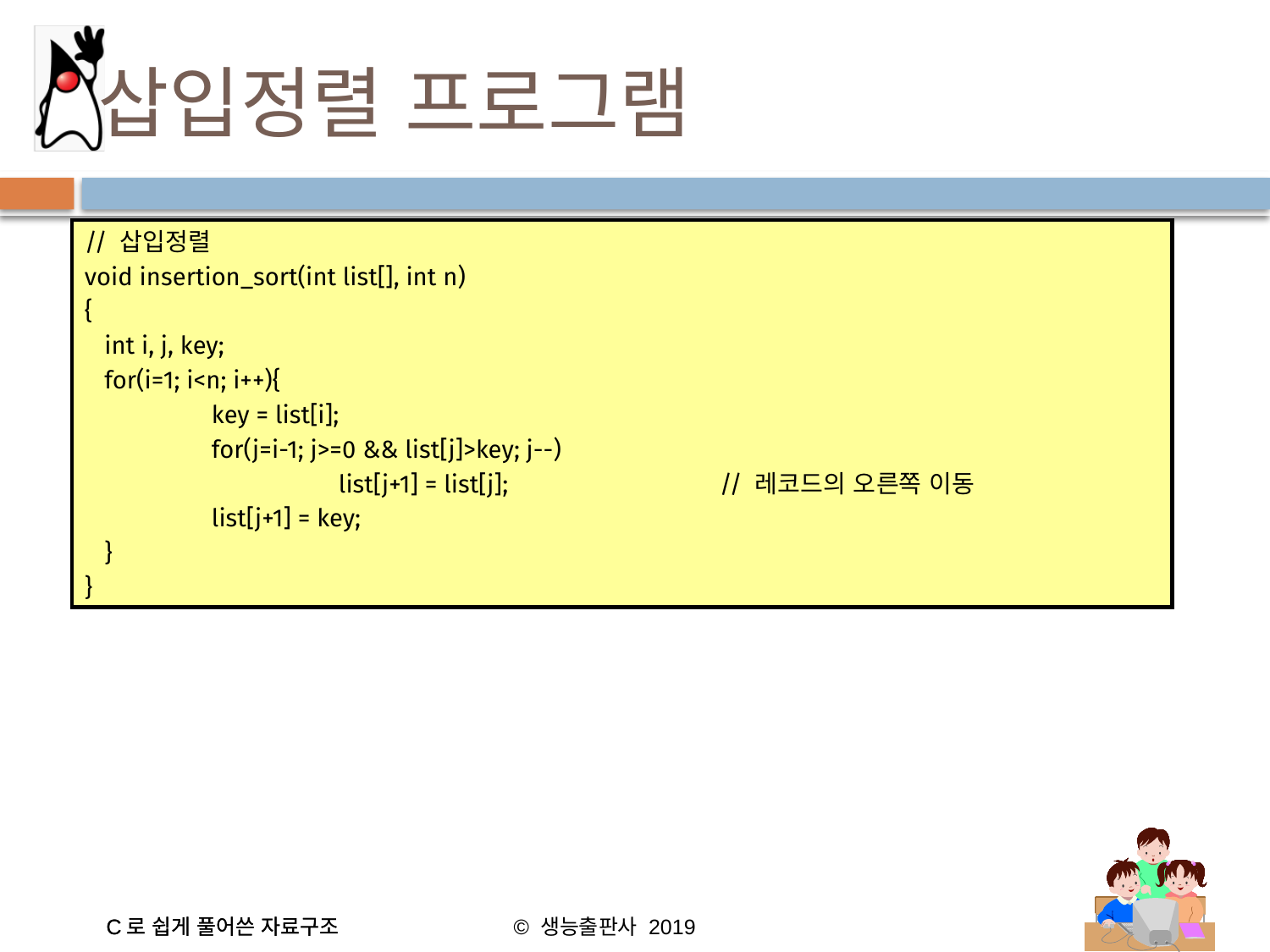

# 삽입정렬 프로그램
// 삽입정렬
void insertion_sort(int list[], int n)
{
   int i, j, key;
   for(i=1; i<n; i++){
   	key = list[i];
	for(j=i-1; j>=0 && list[j]>key; j--)
		list[j+1] = list[j]; 		// 레코드의 오른쪽 이동
    	list[j+1] = key;
   }
}